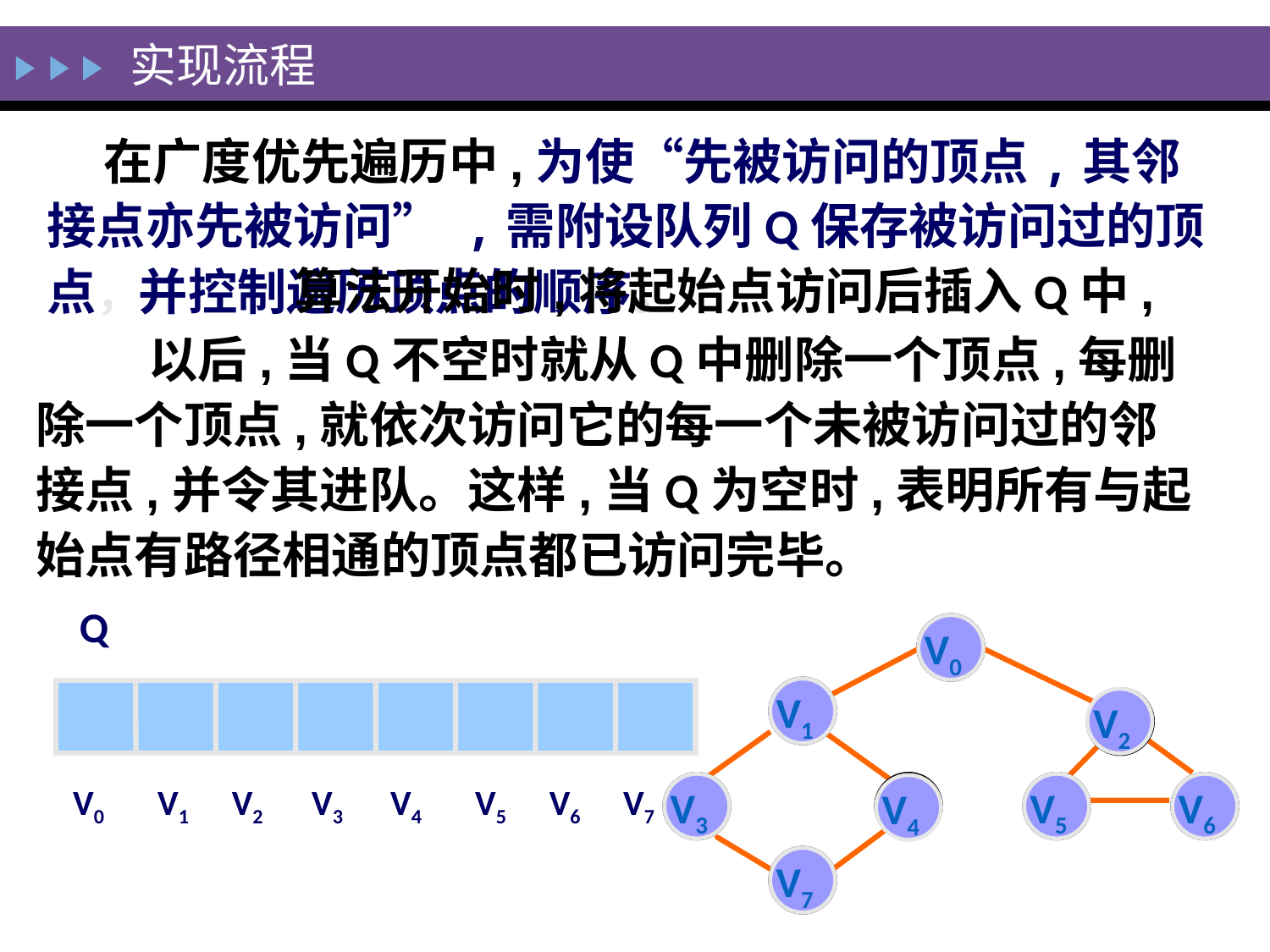

# 实现流程
    在广度优先遍历中,为使“先被访问的顶点,其邻接点亦先被访问” ,需附设队列Q保存被访问过的顶点，并控制遍历顶点的顺序。

                     算法开始时,将起始点访问后插入Q中,
         以后,当Q不空时就从Q中删除一个顶点,每删除一个顶点,就依次访问它的每一个未被访问过的邻接点,并令其进队。这样,当Q为空时,表明所有与起始点有路径相通的顶点都已访问完毕。
Q

 V0

 V1

 V2

 V3

 V4

 V5

 V6

 V7

 V0

 V1

 V2
V0

V1
V2

V3

V4

V5

V6
V7

 V2

V0
V1
V2
V3
V4
V5
V6
V7

 V3

 V5

 V6

 V4

 V7